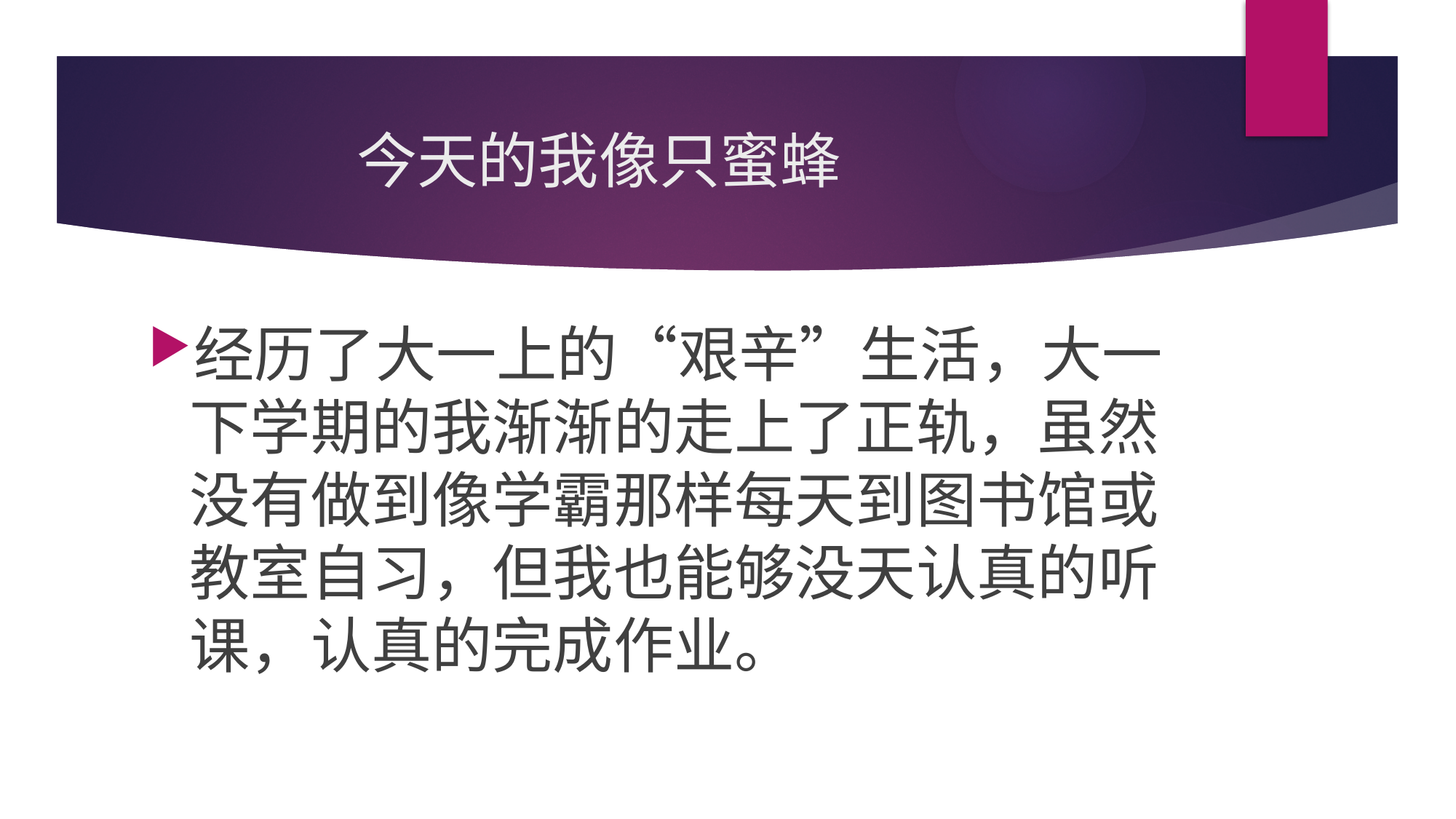

# 今天的我像只蜜蜂
经历了大一上的“艰辛”生活，大一下学期的我渐渐的走上了正轨，虽然没有做到像学霸那样每天到图书馆或教室自习，但我也能够没天认真的听课，认真的完成作业。